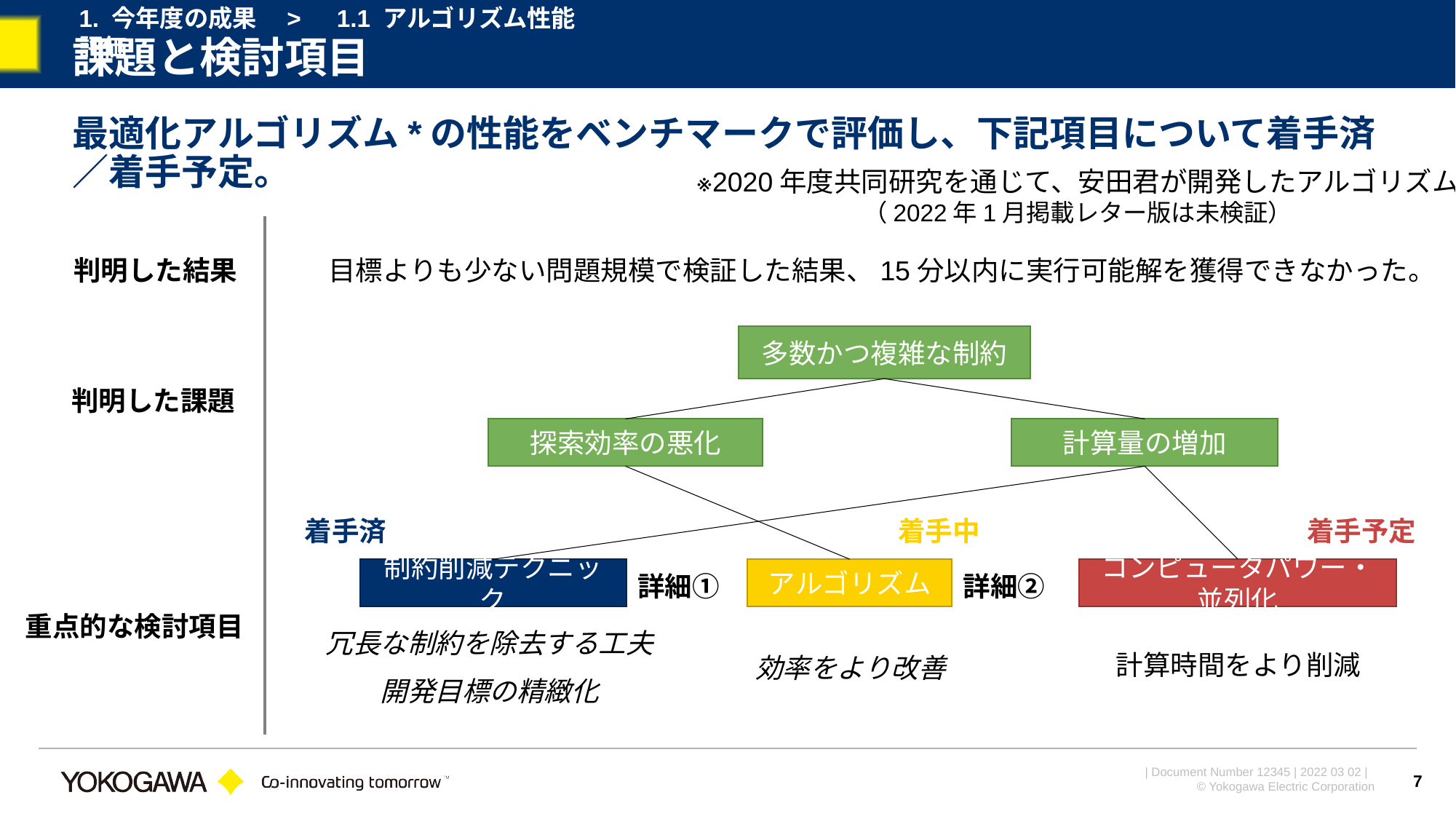

1. 今年度の成果　>　1.1 アルゴリズム性能評価
# 課題と検討項目
最適化アルゴリズム*の性能をベンチマークで評価し、下記項目について着手済／着手予定。
※2020年度共同研究を通じて、安田君が開発したアルゴリズム
（2022年1月掲載レター版は未検証）
判明した結果
目標よりも少ない問題規模で検証した結果、15分以内に実行可能解を獲得できなかった。
多数かつ複雑な制約
判明した課題
探索効率の悪化
計算量の増加
着手中
着手済
着手予定
コンピュータパワー・並列化
制約削減テクニック
アルゴリズム
詳細①
詳細②
重点的な検討項目
冗長な制約を除去する工夫
計算時間をより削減
効率をより改善
開発目標の精緻化
7